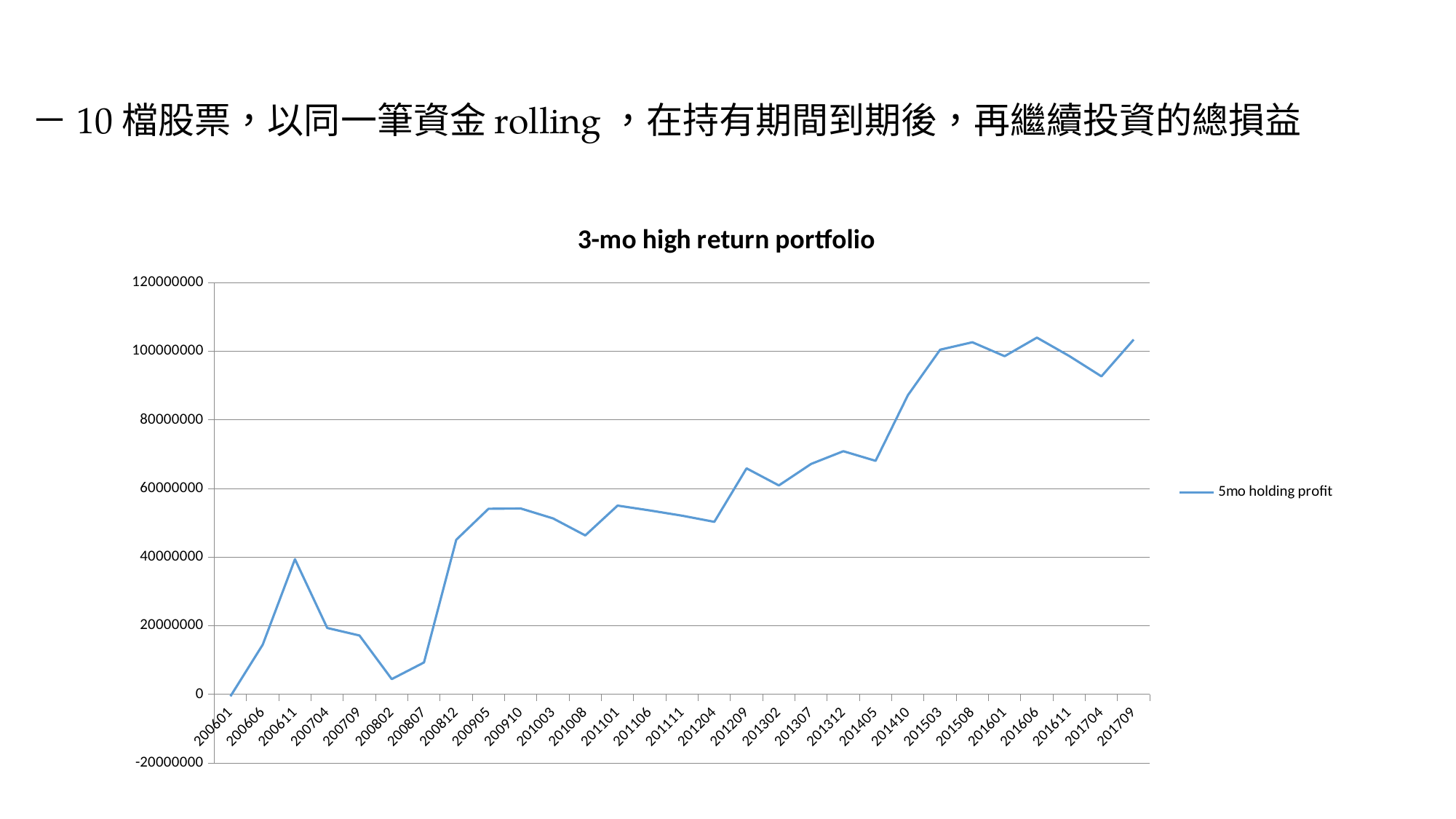

# －10檔股票，以同一筆資金rolling，在持有期間到期後，再繼續投資的總損益

### Chart: 3-mo high return portfolio

| Category |  |
|---|---|
| 200601 | -557191.0 |
| 200606 | 14486934.1 |
| 200611 | 39392419.0 |
| 200704 | 19365610.1 |
| 200709 | 17166398.0 |
| 200802 | 4462820.5 |
| 200807 | 9304920.6 |
| 200812 | 45053065.1 |
| 200905 | 54088632.400000006 |
| 200910 | 54161422.300000004 |
| 201003 | 51286638.00000001 |
| 201008 | 46324096.10000001 |
| 201101 | 55015891.900000006 |
| 201106 | 53607039.900000006 |
| 201111 | 52075789.400000006 |
| 201204 | 50285444.900000006 |
| 201209 | 65873321.300000004 |
| 201302 | 60905500.2 |
| 201307 | 67172956.3 |
| 201312 | 70879158.5 |
| 201405 | 68071023.1 |
| 201410 | 87182882.5 |
| 201503 | 100452771.8 |
| 201508 | 102615353.7 |
| 201601 | 98555071.10000001 |
| 201606 | 103971173.60000001 |
| 201611 | 98619908.7 |
| 201704 | 92686680.7 |
| 201709 | 103407000.7 |